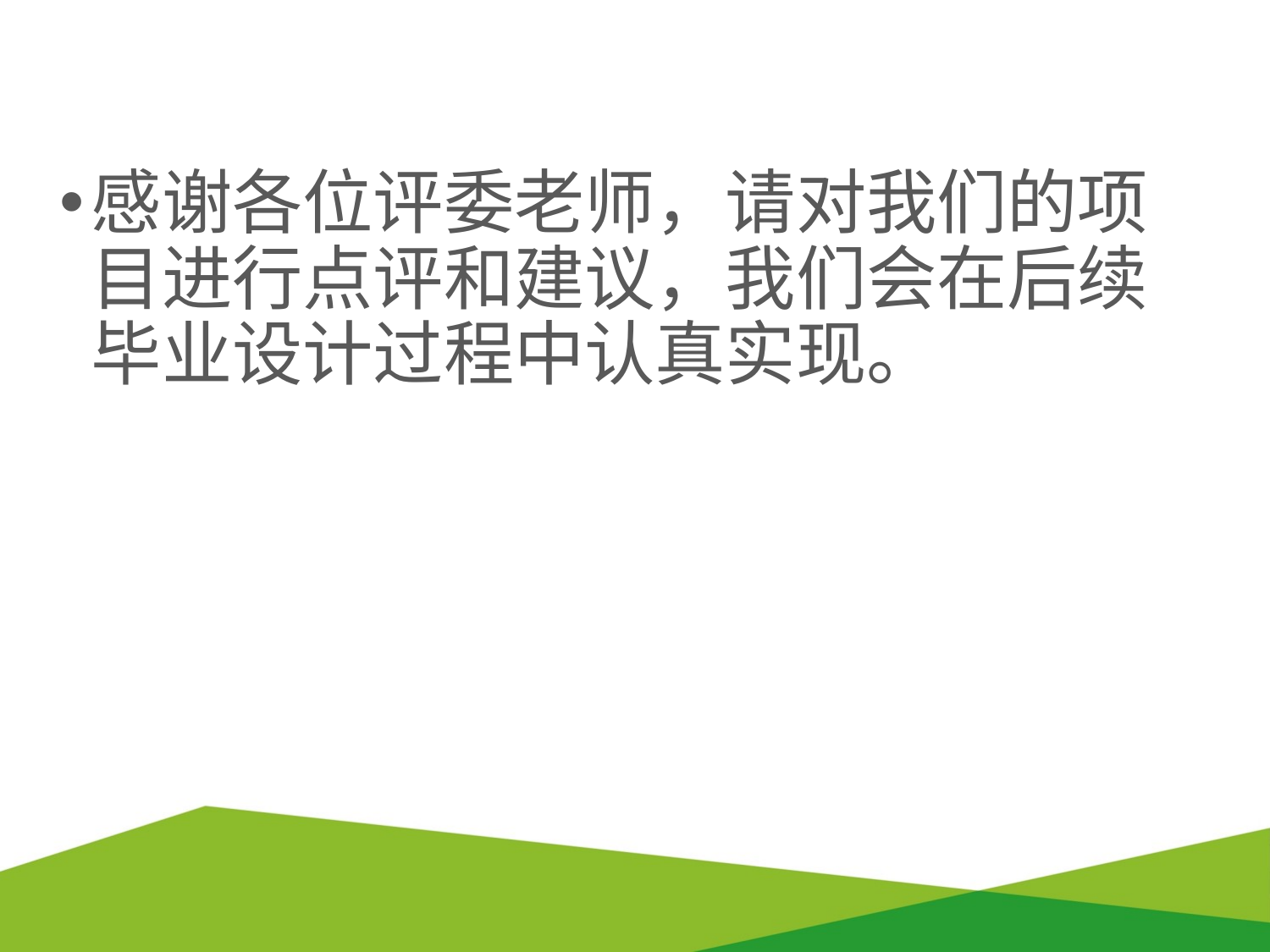

感谢各位评委老师，请对我们的项目进行点评和建议，我们会在后续毕业设计过程中认真实现。